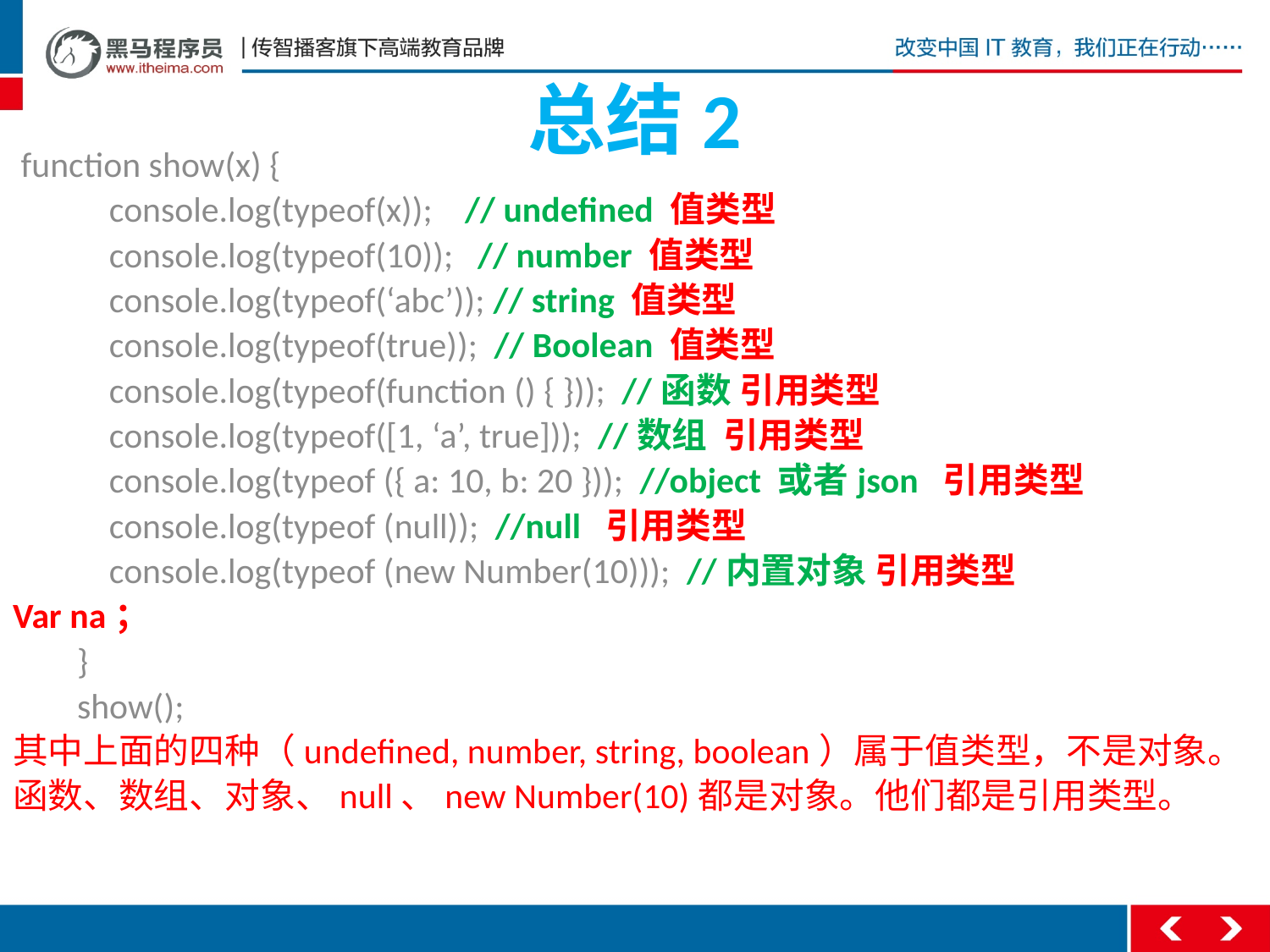

# 总结2
 function show(x) {
            console.log(typeof(x));    // undefined 值类型
            console.log(typeof(10));   // number 值类型
            console.log(typeof(‘abc’)); // string 值类型
            console.log(typeof(true));  // Boolean 值类型
            console.log(typeof(function () { }));  //函数 引用类型
            console.log(typeof([1, ‘a’, true]));  //数组  引用类型
            console.log(typeof ({ a: 10, b: 20 }));  //object 或者json  引用类型
            console.log(typeof (null));  //null  引用类型
            console.log(typeof (new Number(10)));  //内置对象 引用类型
Var na；
        }
        show();
其中上面的四种（undefined, number, string, boolean）属于值类型，不是对象。
函数、数组、对象、null、new Number(10)都是对象。他们都是引用类型。